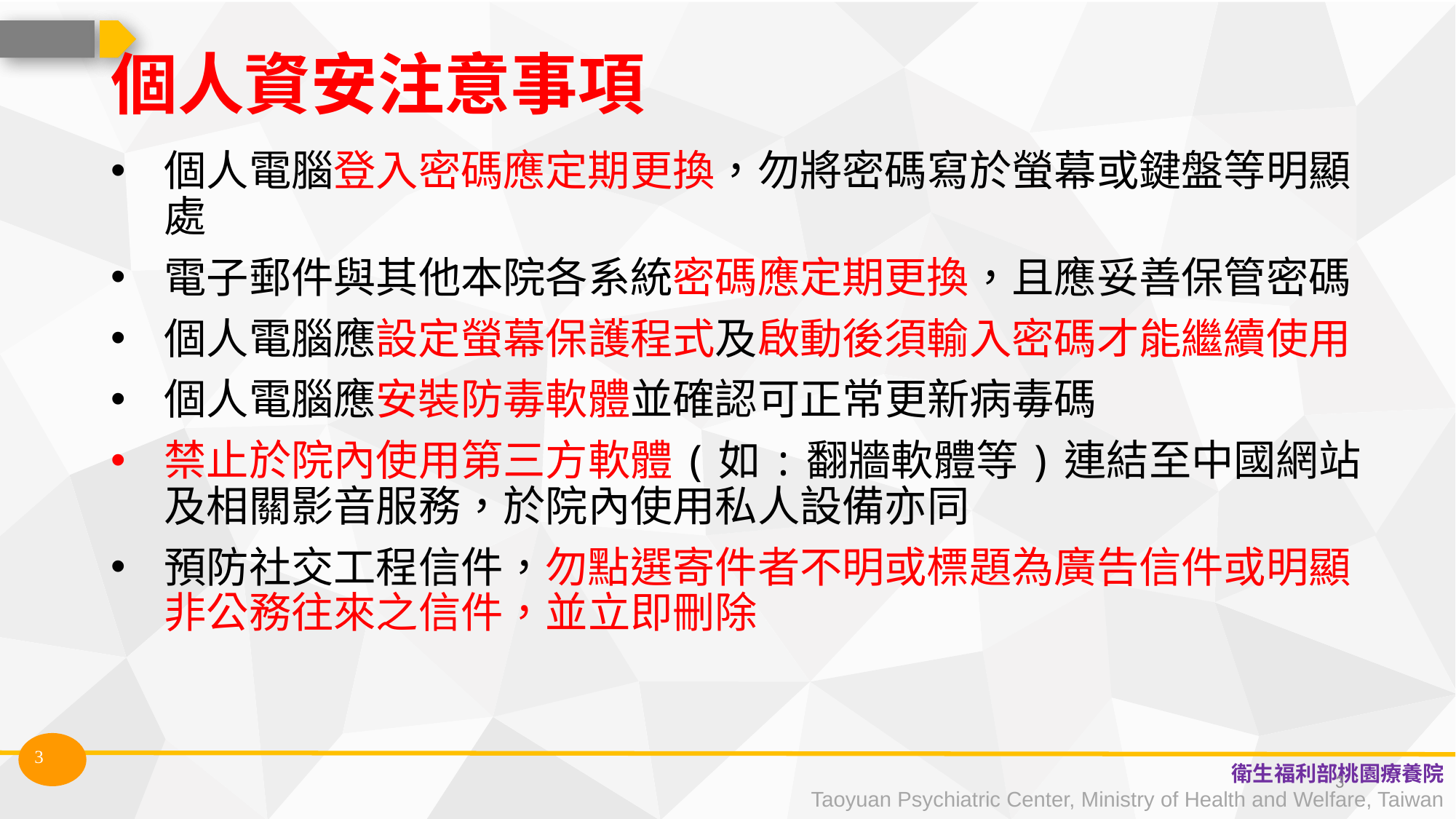

# 個人資安注意事項
個人電腦登入密碼應定期更換，勿將密碼寫於螢幕或鍵盤等明顯處
電子郵件與其他本院各系統密碼應定期更換，且應妥善保管密碼
個人電腦應設定螢幕保護程式及啟動後須輸入密碼才能繼續使用
個人電腦應安裝防毒軟體並確認可正常更新病毒碼
禁止於院內使用第三方軟體(如:翻牆軟體等)連結至中國網站及相關影音服務，於院內使用私人設備亦同
預防社交工程信件，勿點選寄件者不明或標題為廣告信件或明顯非公務往來之信件，並立即刪除
3